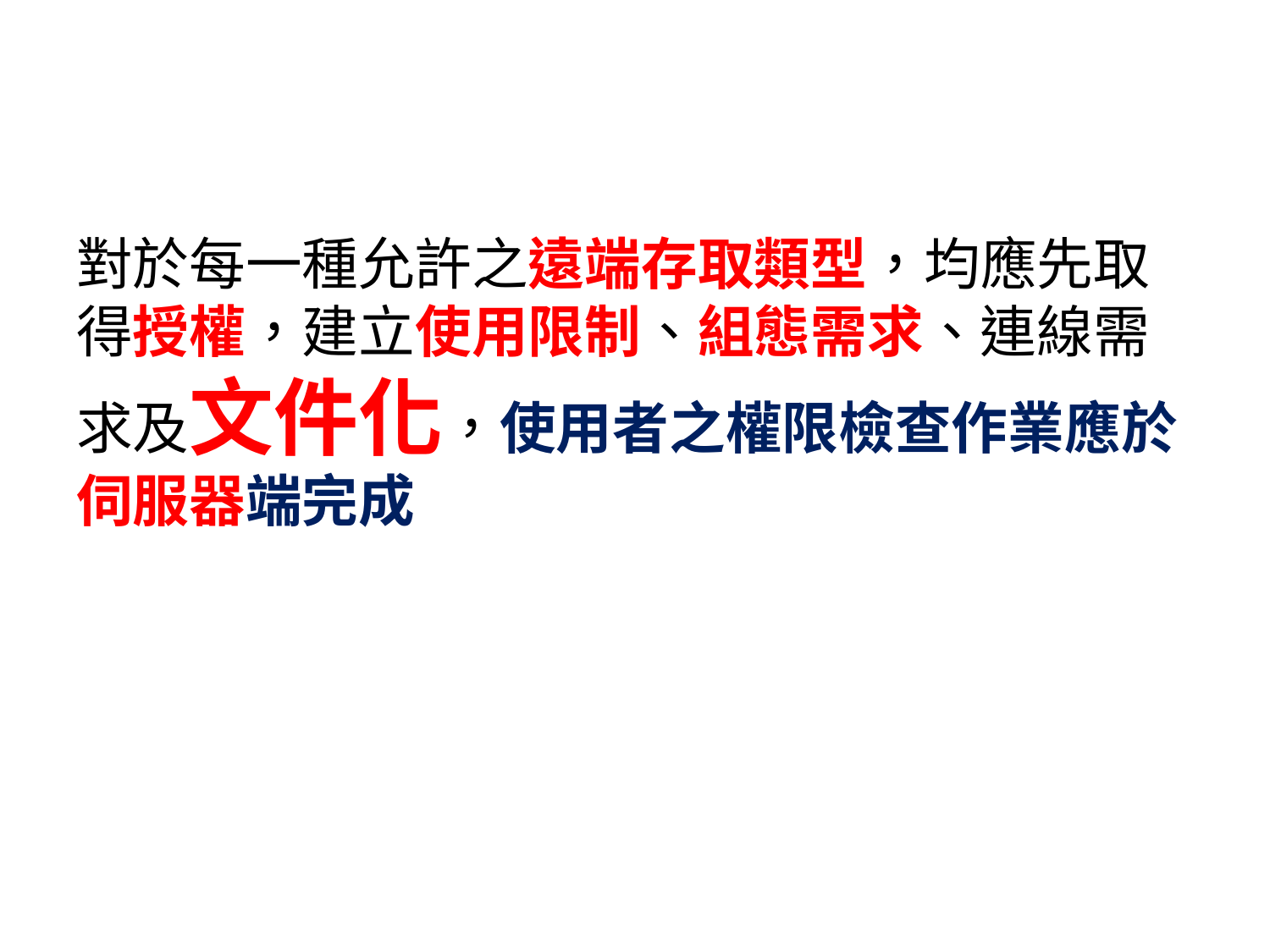

#
對於每一種允許之遠端存取類型，均應先取得授權，建立使用限制、組態需求、連線需求及文件化，使用者之權限檢查作業應於伺服器端完成